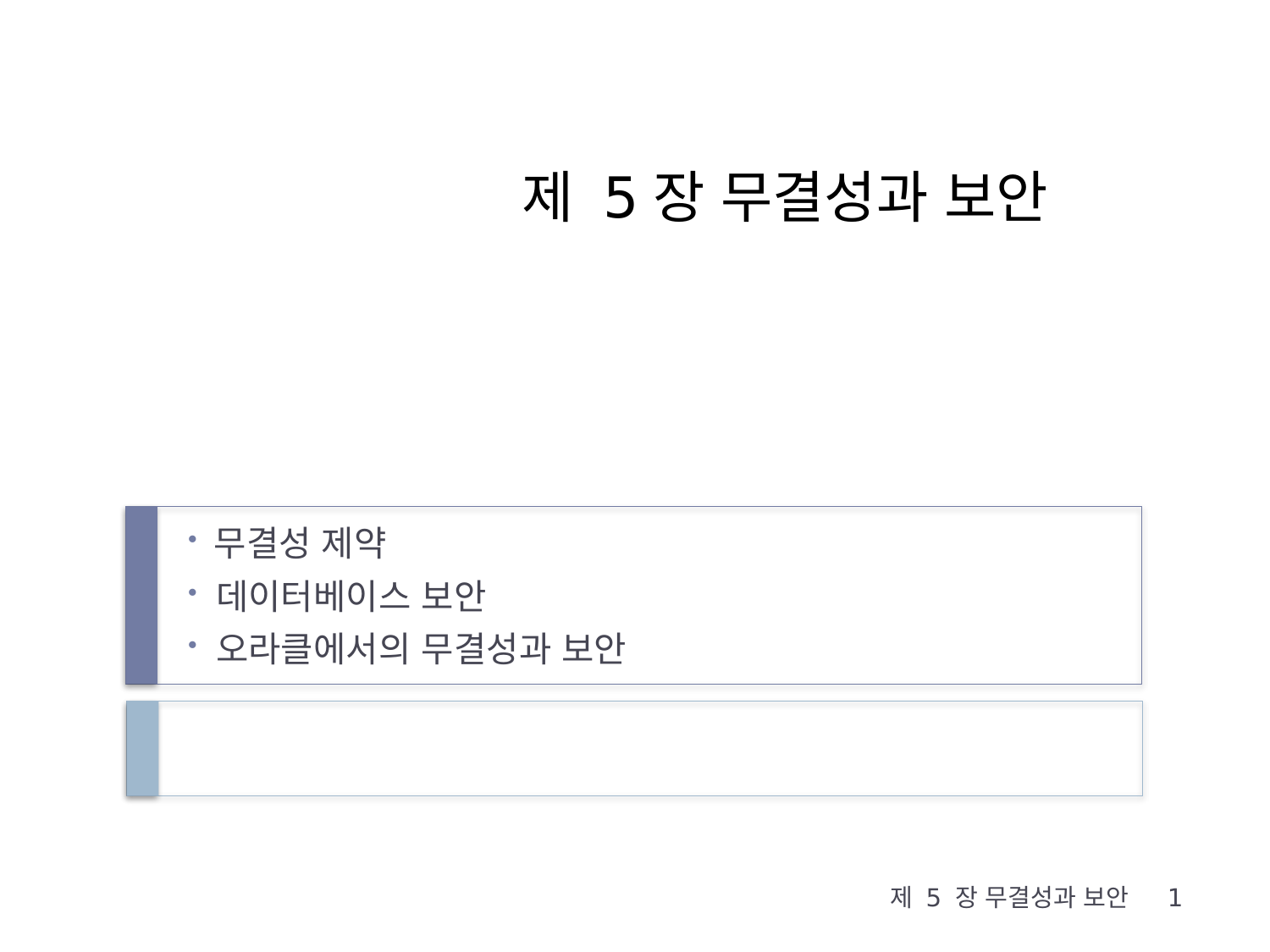

# 제 5장 무결성과 보안
 무결성 제약
 데이터베이스 보안
 오라클에서의 무결성과 보안
제 5 장 무결성과 보안
1